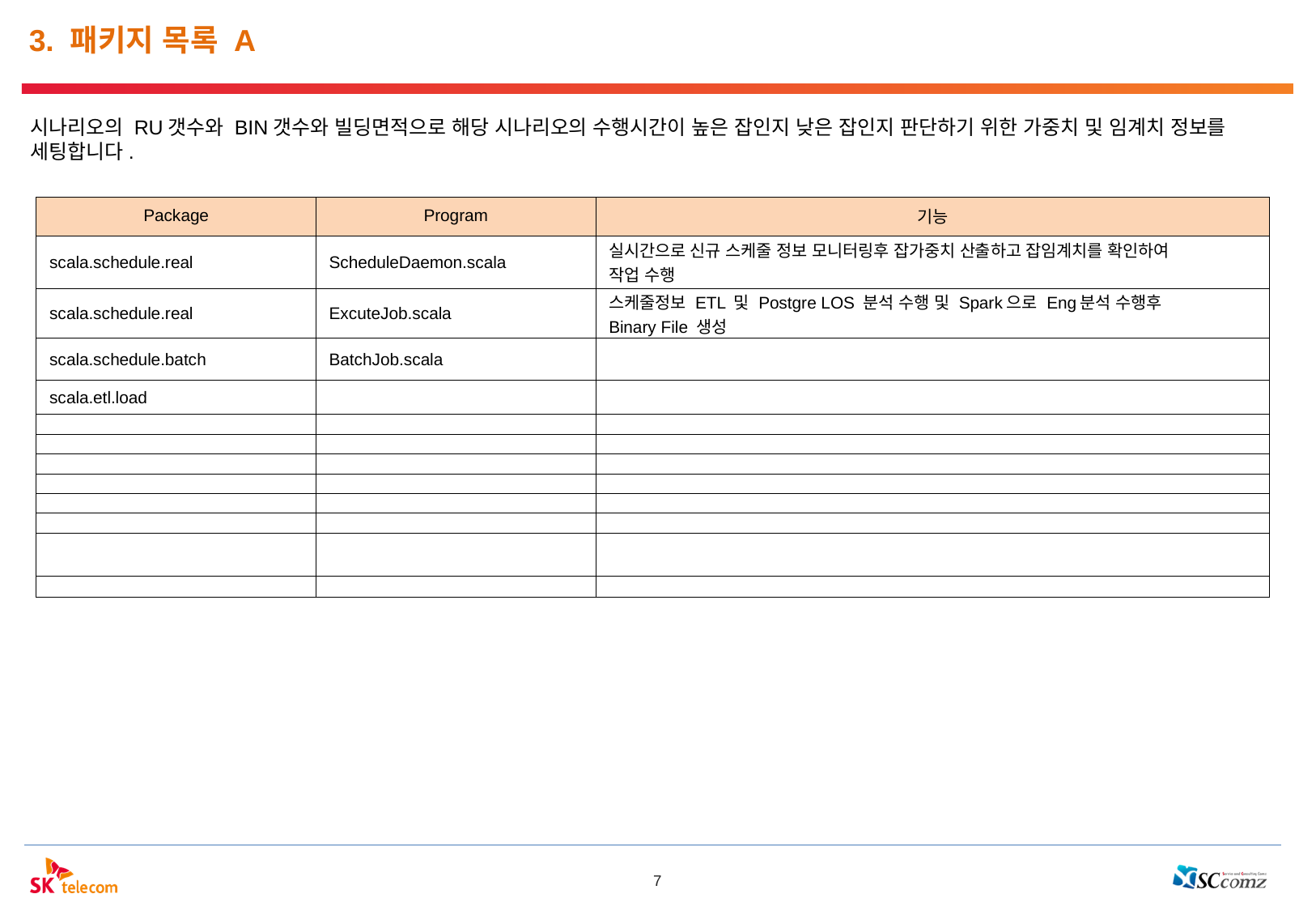

3. 패키지 목록 A
시나리오의 RU갯수와 BIN갯수와 빌딩면적으로 해당 시나리오의 수행시간이 높은 잡인지 낮은 잡인지 판단하기 위한 가중치 및 임계치 정보를 세팅합니다.
| Package | Program | 기능 |
| --- | --- | --- |
| scala.schedule.real | ScheduleDaemon.scala | 실시간으로 신규 스케줄 정보 모니터링후 잡가중치 산출하고 잡임계치를 확인하여 작업 수행 |
| scala.schedule.real | ExcuteJob.scala | 스케줄정보 ETL 및 Postgre LOS 분석 수행 및 Spark으로 Eng분석 수행후 Binary File 생성 |
| scala.schedule.batch | BatchJob.scala |  |
| scala.etl.load |  |  |
|  |  |  |
|  |  |  |
|  |  |  |
|  |  |  |
|  |  |  |
|  |  |  |
|  |  |  |
|  |  |  |